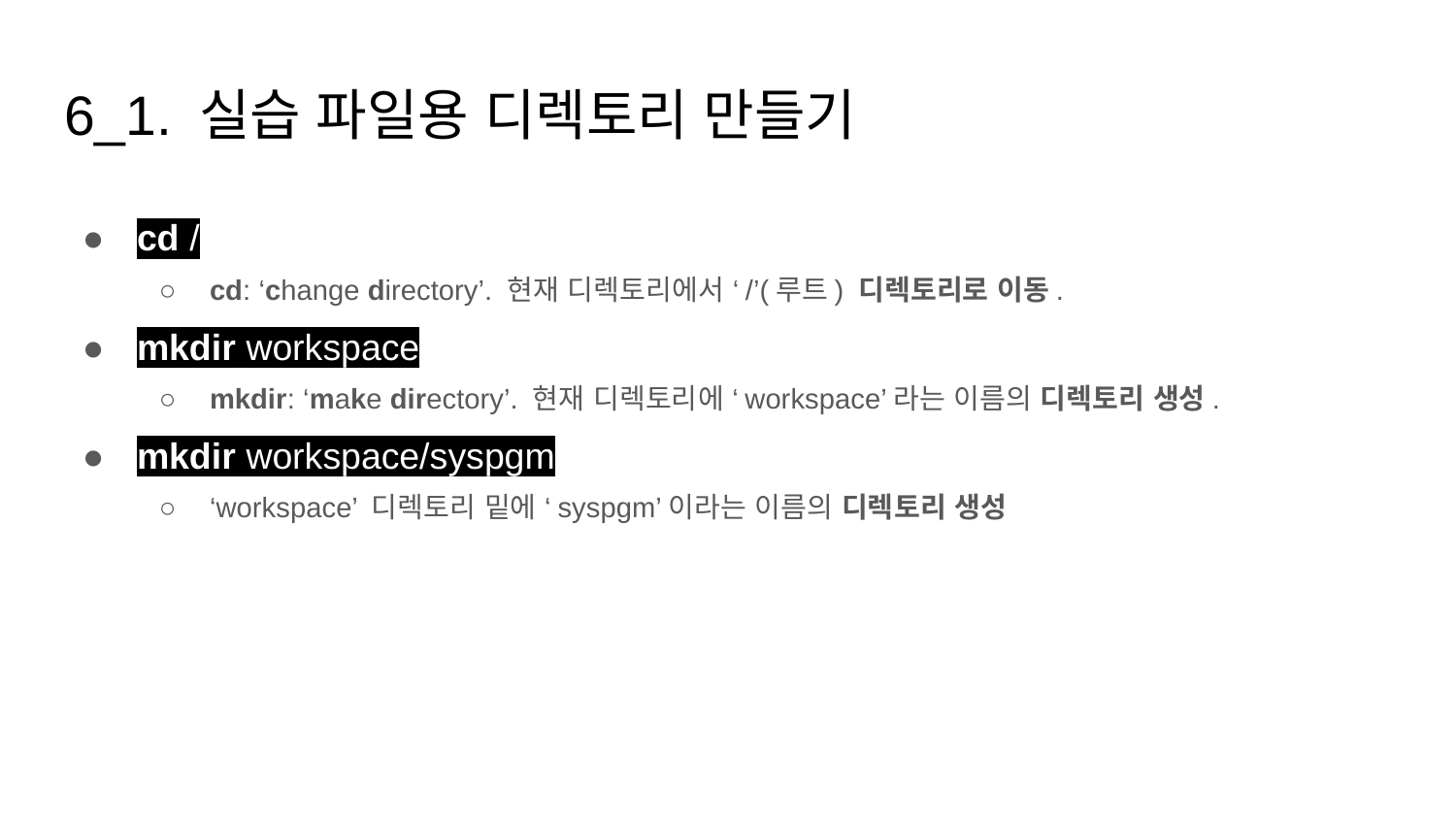

# 6_1. 실습 파일용 디렉토리 만들기
cd /
cd: ‘change directory’. 현재 디렉토리에서 ‘/’(루트) 디렉토리로 이동.
mkdir workspace
mkdir: ‘make directory’. 현재 디렉토리에 ‘workspace’라는 이름의 디렉토리 생성.
mkdir workspace/syspgm
‘workspace’ 디렉토리 밑에 ‘syspgm’이라는 이름의 디렉토리 생성